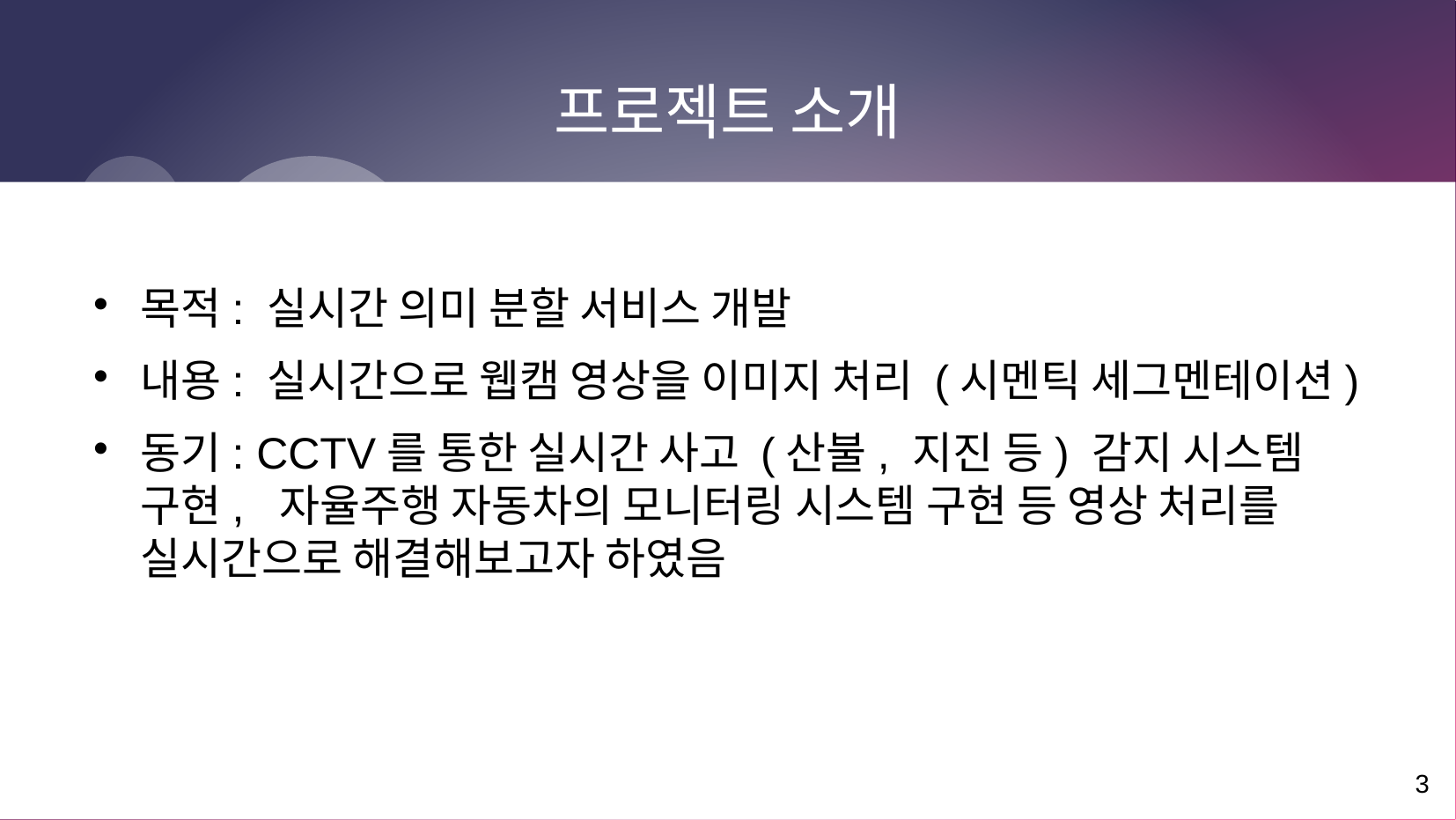

3
# 프로젝트 소개

목적: 실시간 의미 분할 서비스 개발
내용: 실시간으로 웹캠 영상을 이미지 처리 (시멘틱 세그멘테이션)
동기: CCTV를 통한 실시간 사고 (산불, 지진 등) 감지 시스템 구현,  자율주행 자동차의 모니터링 시스템 구현 등 영상 처리를 실시간으로 해결해보고자 하였음